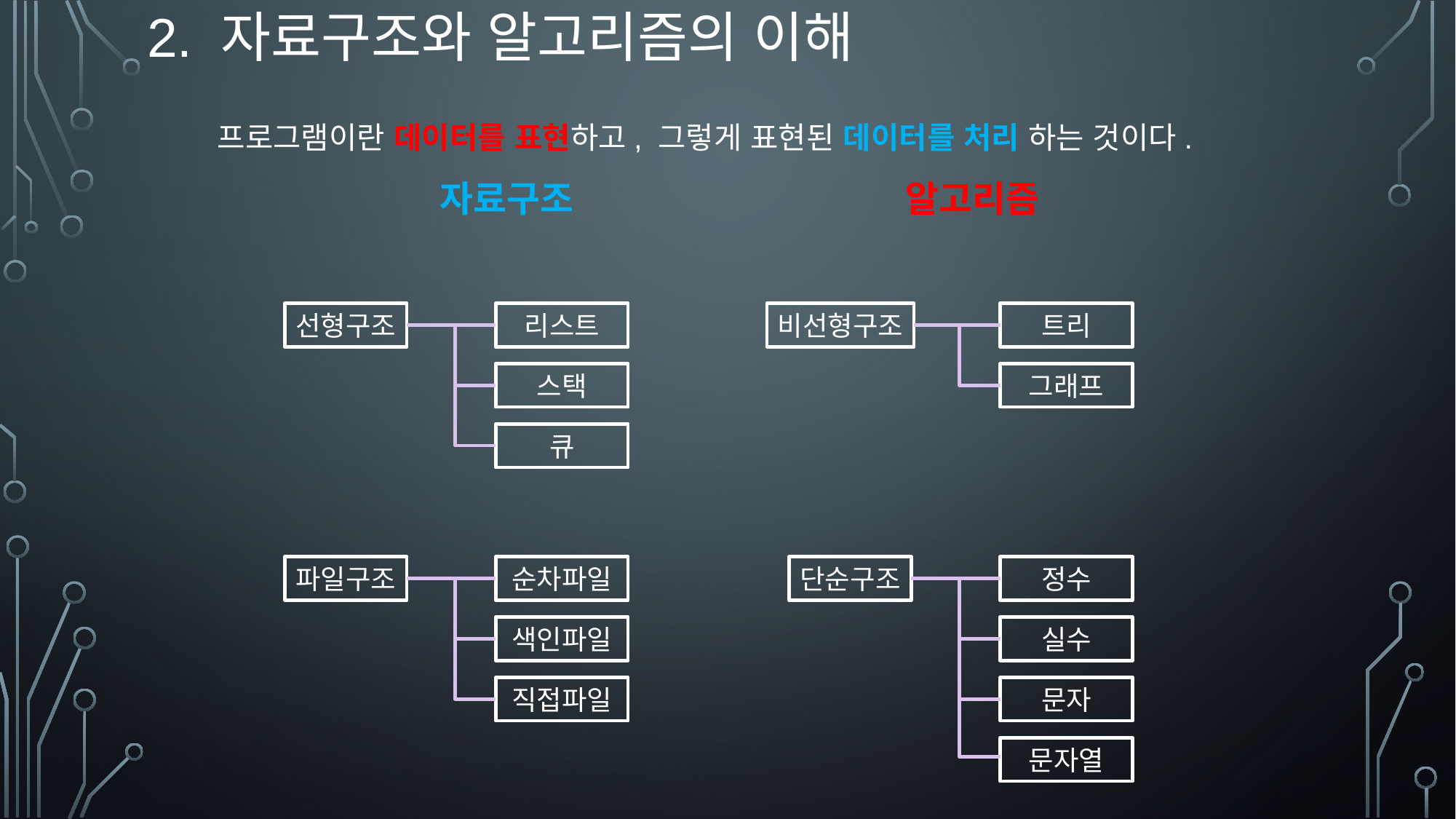

# 2. 자료구조와 알고리즘의 이해
프로그램이란 데이터를 표현하고, 그렇게 표현된 데이터를 처리 하는 것이다.
자료구조
알고리즘
비선형구조
트리
선형구조
리스트
그래프
스택
큐
단순구조
정수
파일구조
순차파일
실수
색인파일
문자
직접파일
문자열